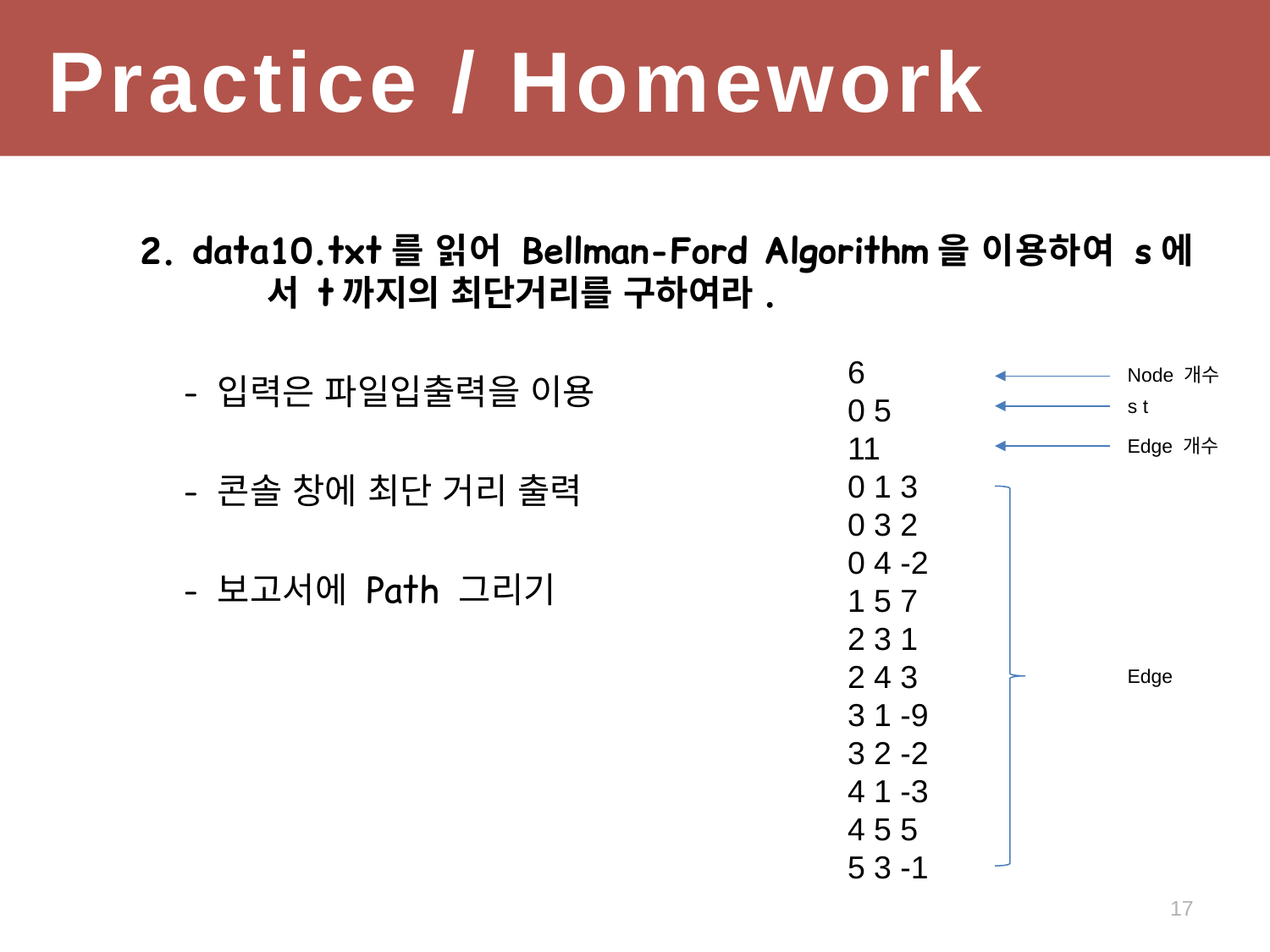

Practice / Homework
2. data10.txt를 읽어 Bellman-Ford Algorithm을 이용하여 s에	서 t까지의 최단거리를 구하여라.

　- 입력은 파일입출력을 이용

　- 콘솔 창에 최단 거리 출력

　- 보고서에 Path 그리기
6
0 5
11
0 1 3
0 3 2
0 4 -2
1 5 7
2 3 1
2 4 3
3 1 -9
3 2 -2
4 1 -3
4 5 5
5 3 -1

Node 개수
s t
Edge 개수

Edge
17